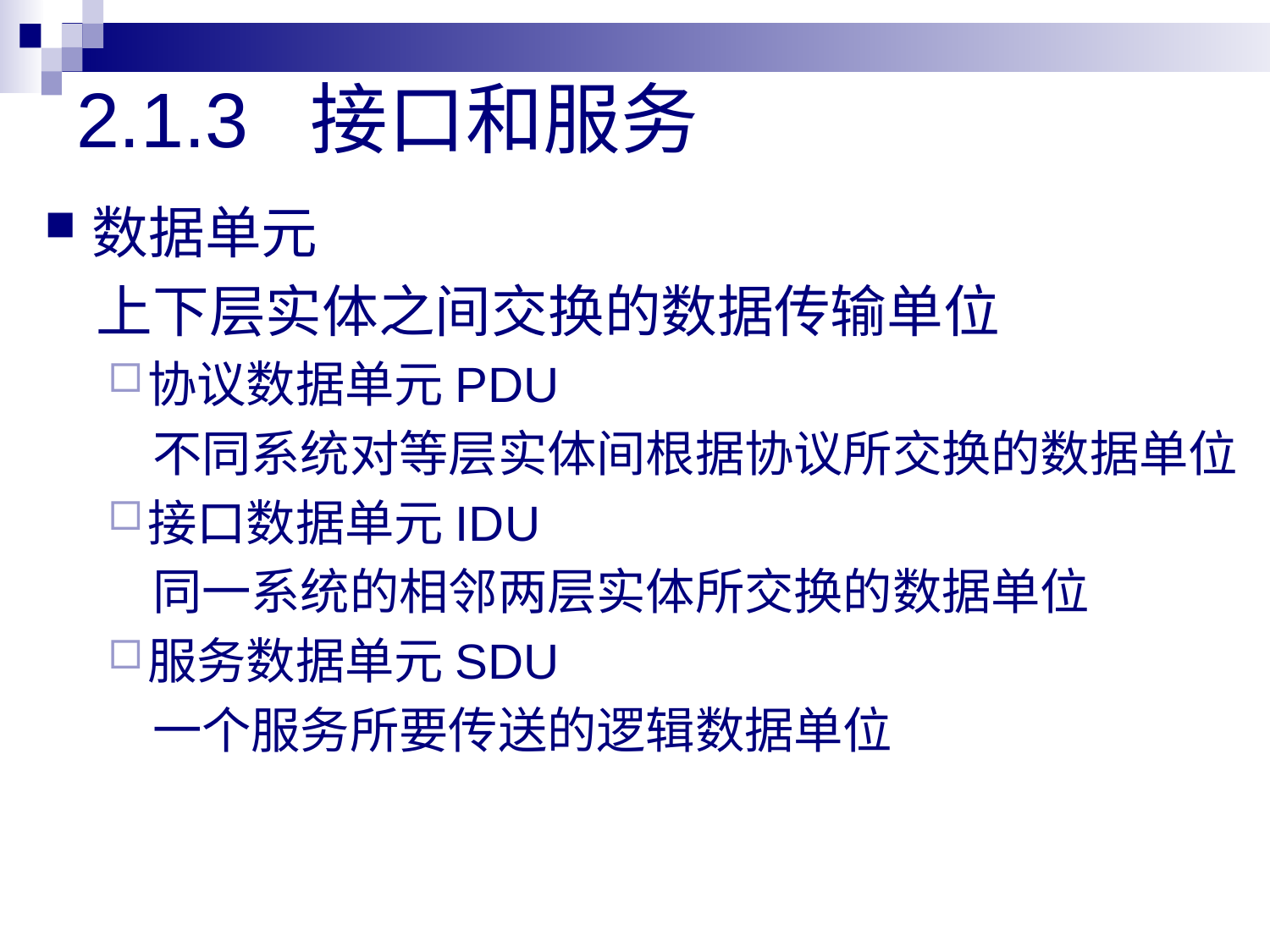

# 2.1.3  接口和服务
数据单元
   上下层实体之间交换的数据传输单位
协议数据单元PDU
   不同系统对等层实体间根据协议所交换的数据单位
接口数据单元IDU
   同一系统的相邻两层实体所交换的数据单位
服务数据单元SDU
   一个服务所要传送的逻辑数据单位